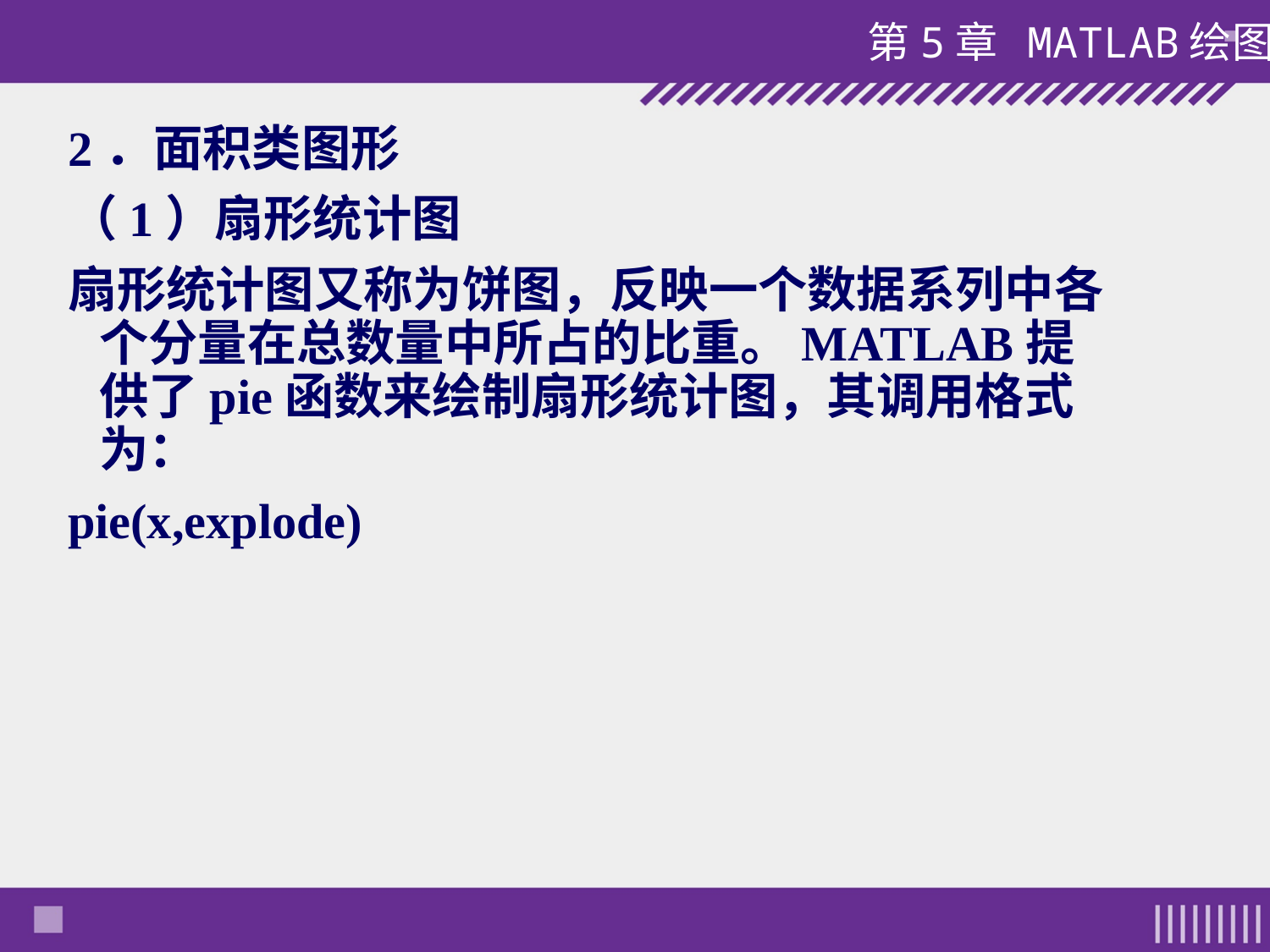

#
2．面积类图形
（1）扇形统计图
扇形统计图又称为饼图，反映一个数据系列中各个分量在总数量中所占的比重。MATLAB提供了pie函数来绘制扇形统计图，其调用格式为：
pie(x,explode)